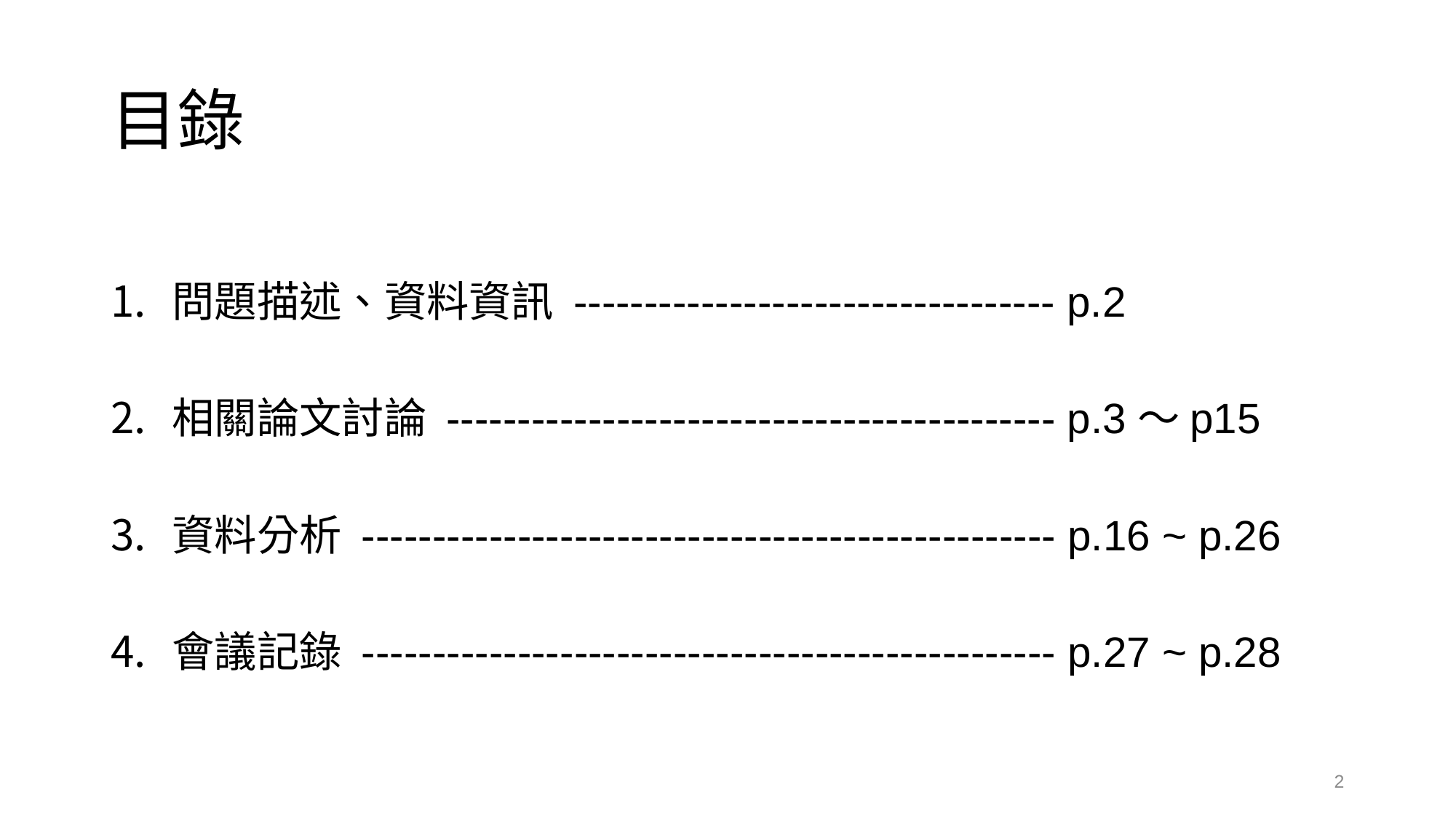

# 目錄
問題描述、資料資訊 ---------------------------------- p.2
相關論文討論 ------------------------------------------- p.3～p15
資料分析 ------------------------------------------------- p.16 ~ p.26
會議記錄 ------------------------------------------------- p.27 ~ p.28
2